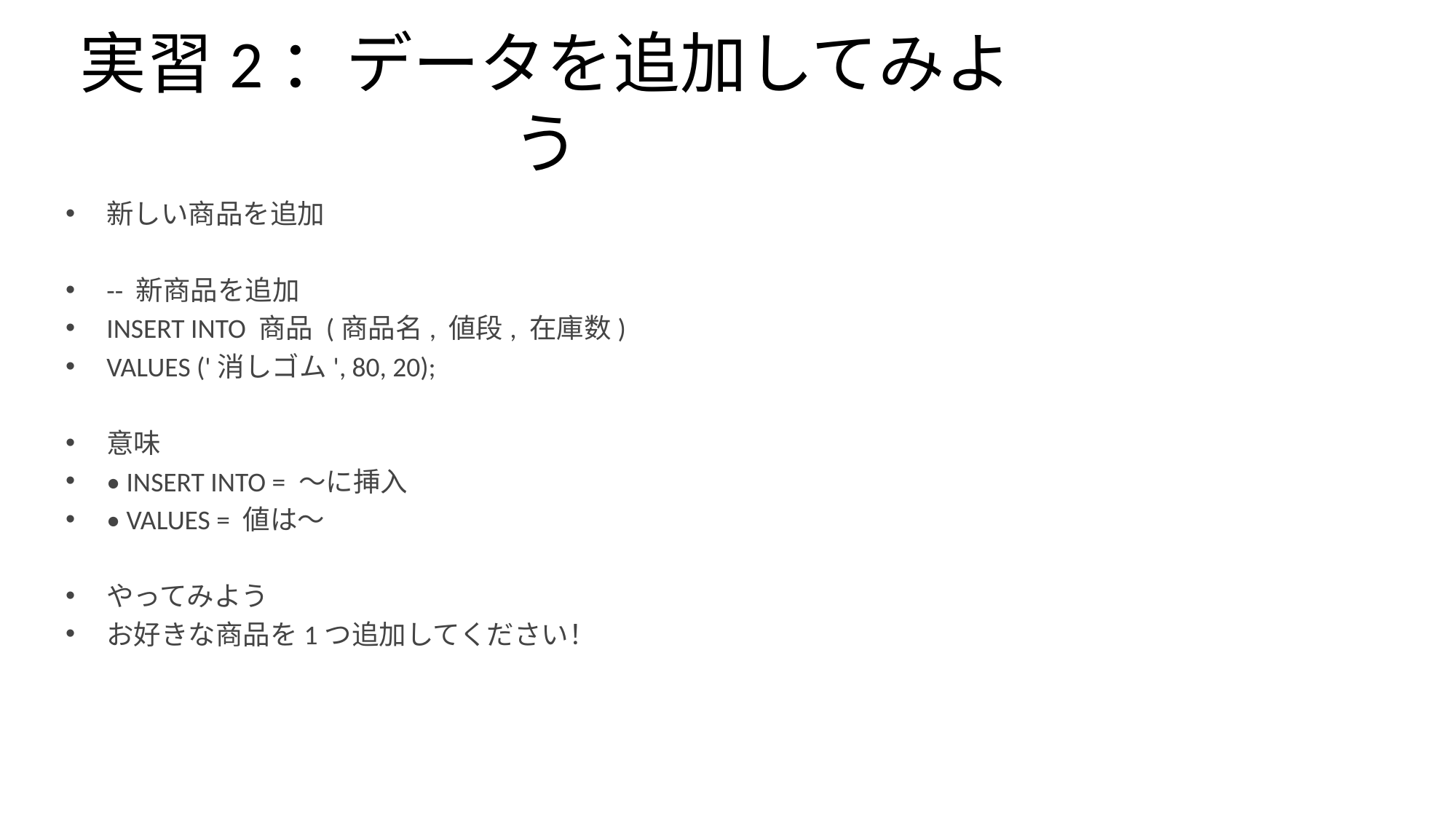

# 実習2：データを追加してみよう
新しい商品を追加

-- 新商品を追加
INSERT INTO 商品 (商品名, 値段, 在庫数)
VALUES ('消しゴム', 80, 20);

意味
• INSERT INTO = ～に挿入
• VALUES = 値は～

やってみよう
お好きな商品を1つ追加してください！